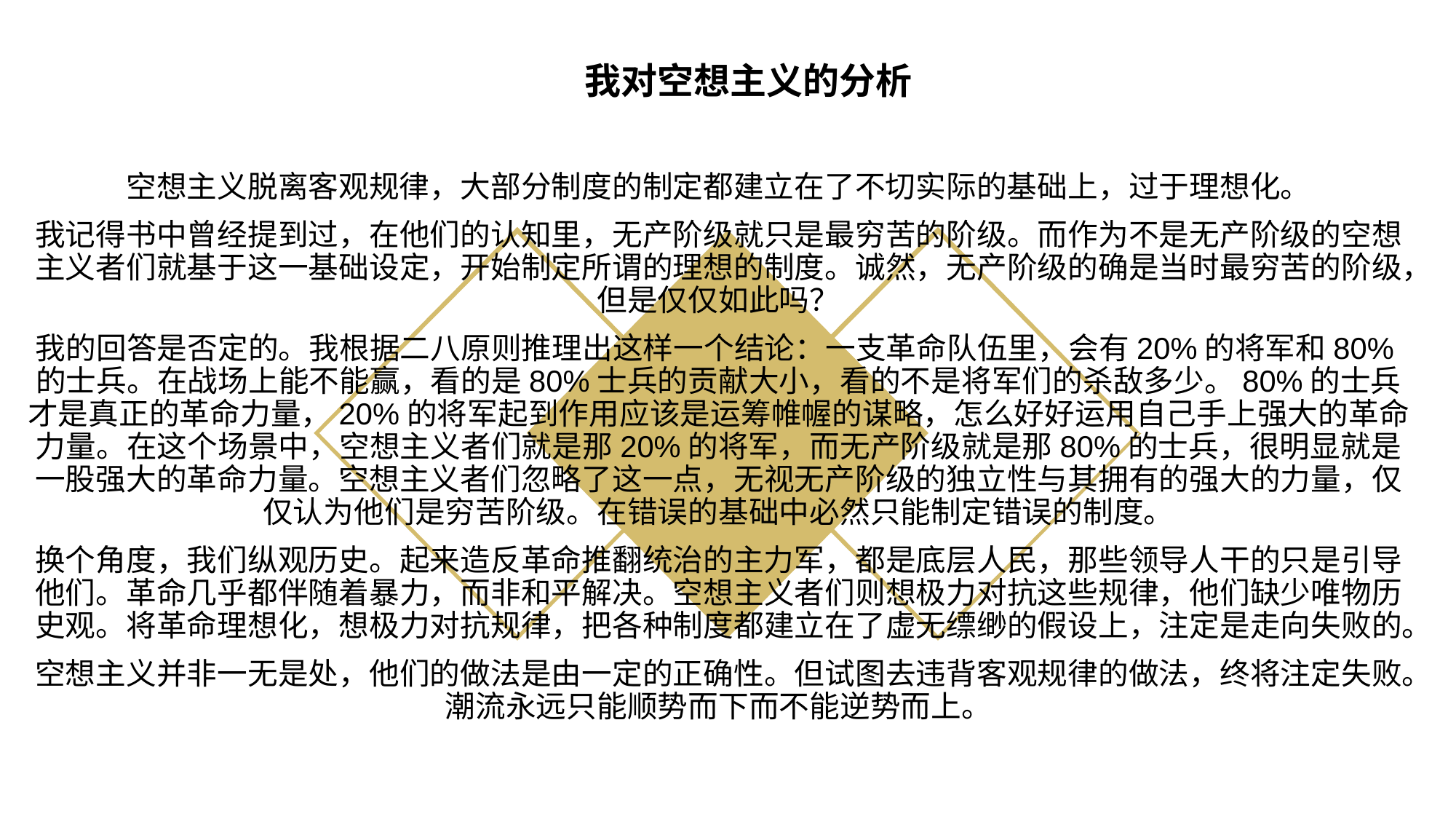

# 我对空想主义的分析
空想主义脱离客观规律，大部分制度的制定都建立在了不切实际的基础上，过于理想化。
我记得书中曾经提到过，在他们的认知里，无产阶级就只是最穷苦的阶级。而作为不是无产阶级的空想主义者们就基于这一基础设定，开始制定所谓的理想的制度。诚然，无产阶级的确是当时最穷苦的阶级，但是仅仅如此吗？
我的回答是否定的。我根据二八原则推理出这样一个结论：一支革命队伍里，会有20%的将军和80%的士兵。在战场上能不能赢，看的是80%士兵的贡献大小，看的不是将军们的杀敌多少。80%的士兵才是真正的革命力量，20%的将军起到作用应该是运筹帷幄的谋略，怎么好好运用自己手上强大的革命力量。在这个场景中，空想主义者们就是那20%的将军，而无产阶级就是那80%的士兵，很明显就是一股强大的革命力量。空想主义者们忽略了这一点，无视无产阶级的独立性与其拥有的强大的力量，仅仅认为他们是穷苦阶级。在错误的基础中必然只能制定错误的制度。
换个角度，我们纵观历史。起来造反革命推翻统治的主力军，都是底层人民，那些领导人干的只是引导他们。革命几乎都伴随着暴力，而非和平解决。空想主义者们则想极力对抗这些规律，他们缺少唯物历史观。将革命理想化，想极力对抗规律，把各种制度都建立在了虚无缥缈的假设上，注定是走向失败的。
空想主义并非一无是处，他们的做法是由一定的正确性。但试图去违背客观规律的做法，终将注定失败。潮流永远只能顺势而下而不能逆势而上。